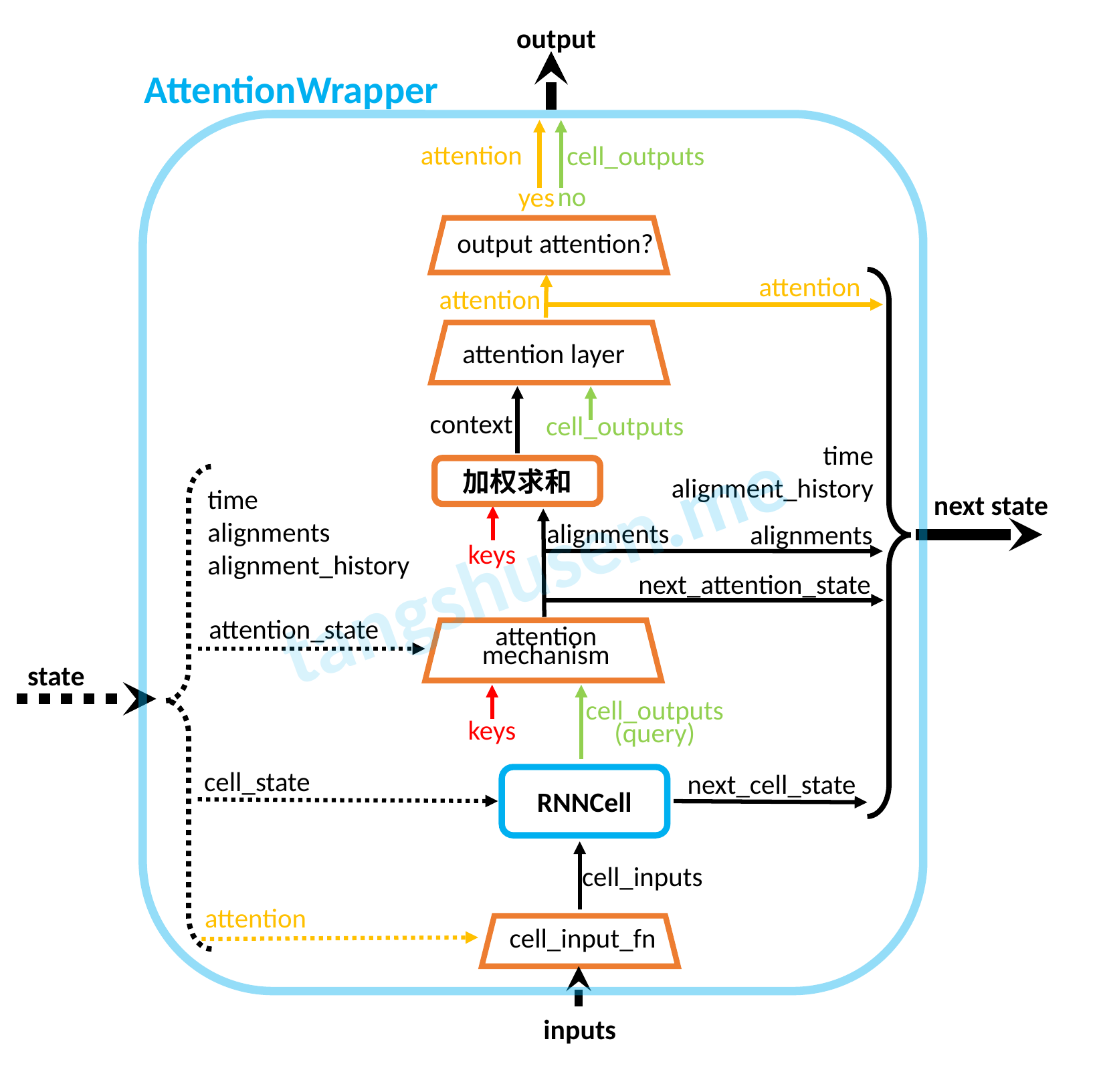

output
AttentionWrapper

attention
cell_outputs
no
yes

output attention?
attention

attention

attention layer
context
cell_outputs
time
alignment_history

加权求和

time
alignments
alignment_history
next state
tangshusen.me
alignments
alignments
keys
next_attention_state
attention_state

attention
mechanism
state
cell_outputs
(query)
keys
cell_state
next_cell_state

RNNCell
cell_inputs
attention

cell_input_fn
inputs